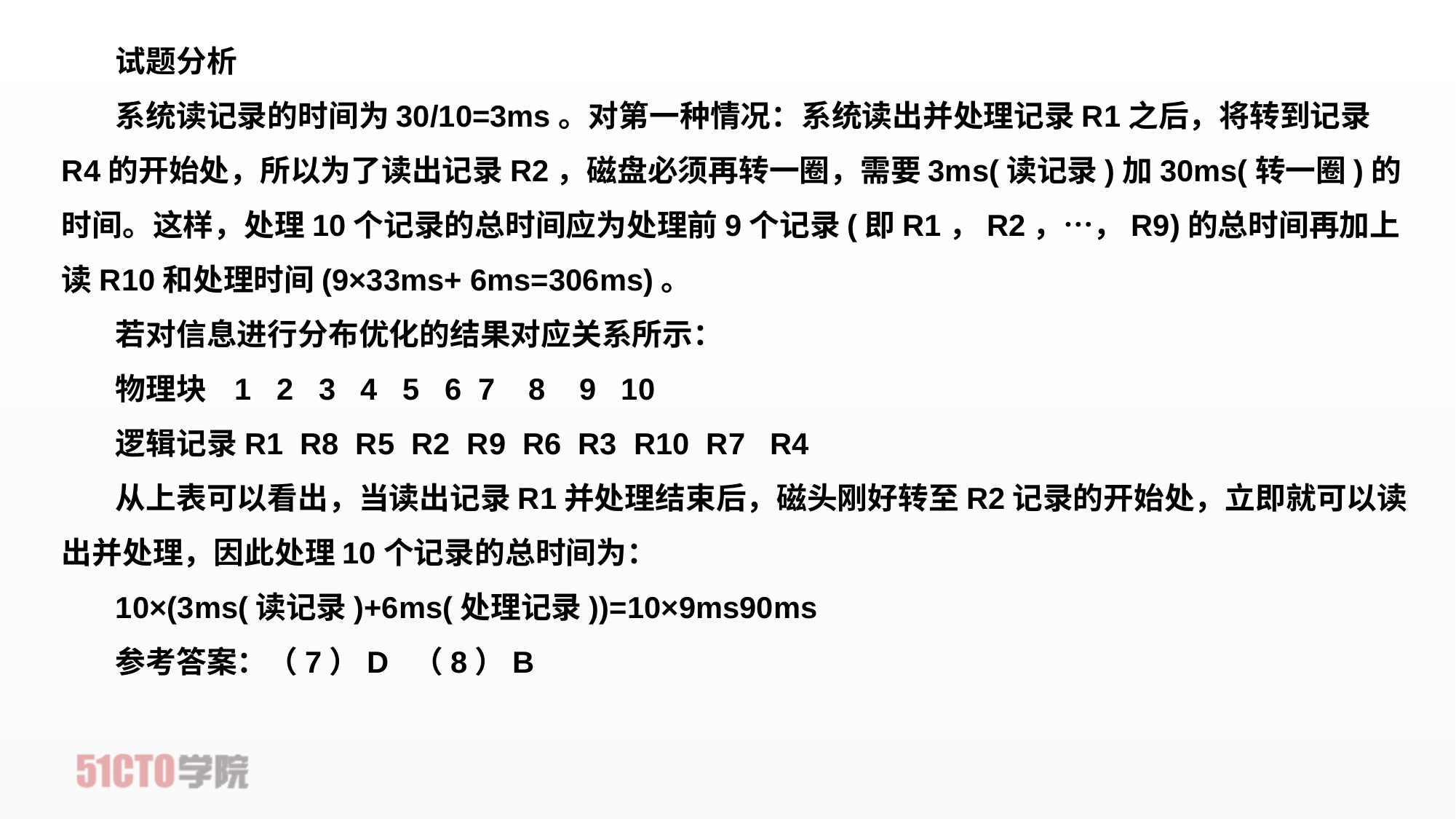

试题分析
系统读记录的时间为30/10=3ms。对第一种情况：系统读出并处理记录R1之后，将转到记录R4的开始处，所以为了读出记录R2，磁盘必须再转一圈，需要3ms(读记录)加30ms(转一圈)的时间。这样，处理10个记录的总时间应为处理前9个记录(即R1，R2，…，R9)的总时间再加上读R10和处理时间(9×33ms+ 6ms=306ms)。
若对信息进行分布优化的结果对应关系所示：
物理块   1   2   3   4   5   6  7    8    9   10
逻辑记录R1  R8  R5  R2  R9  R6  R3  R10  R7   R4
从上表可以看出，当读出记录R1并处理结束后，磁头刚好转至R2记录的开始处，立即就可以读出并处理，因此处理10个记录的总时间为：
10×(3ms(读记录)+6ms(处理记录))=10×9ms90ms
参考答案：（7）D  （8）B